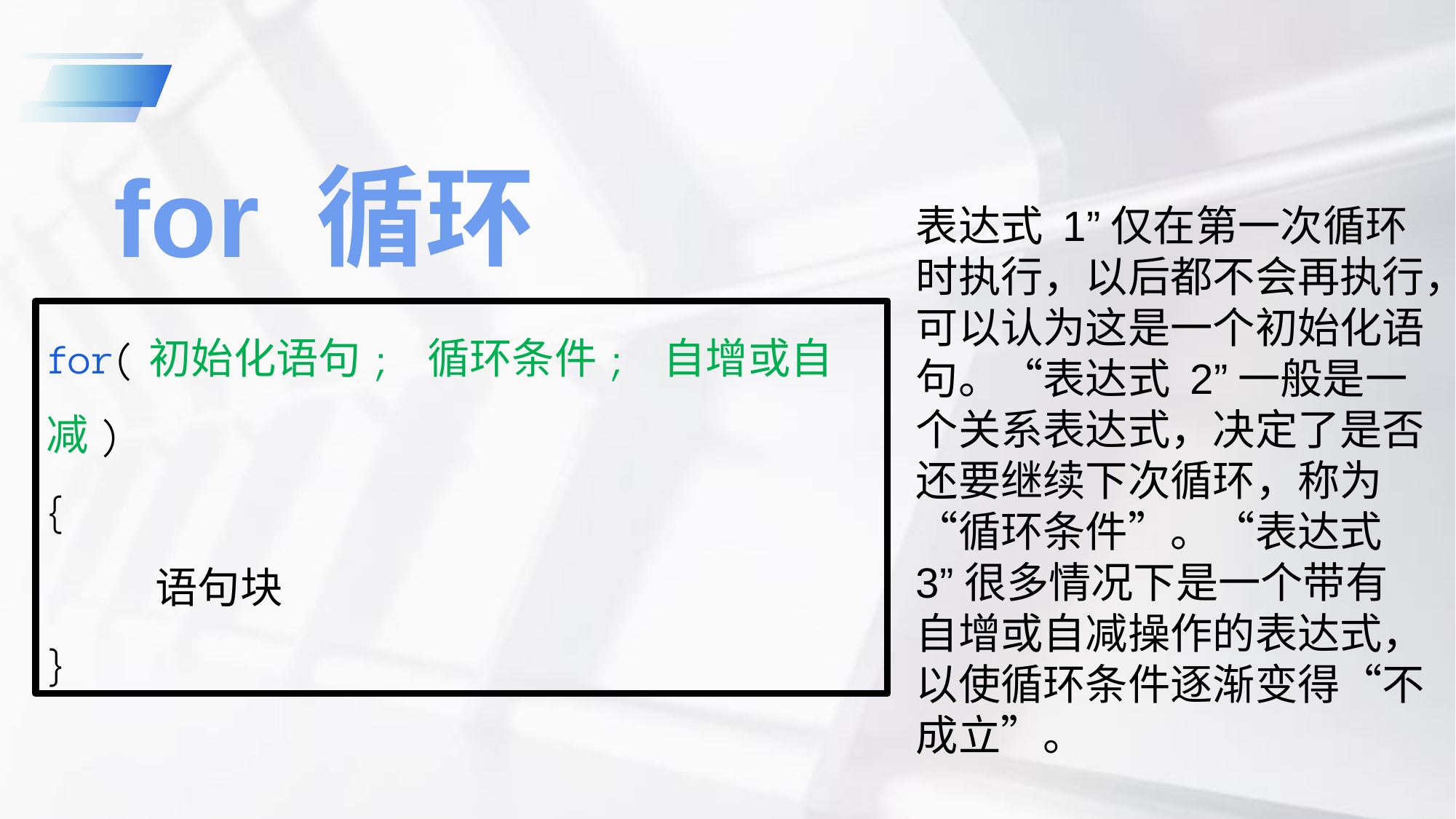

for 循环
表达式 1”仅在第一次循环时执行，以后都不会再执行，可以认为这是一个初始化语句。“表达式 2”一般是一个关系表达式，决定了是否还要继续下次循环，称为“循环条件”。“表达式 3”很多情况下是一个带有自增或自减操作的表达式，以使循环条件逐渐变得“不成立”。
for(初始化语句; 循环条件; 自增或自减)
{
	语句块
}